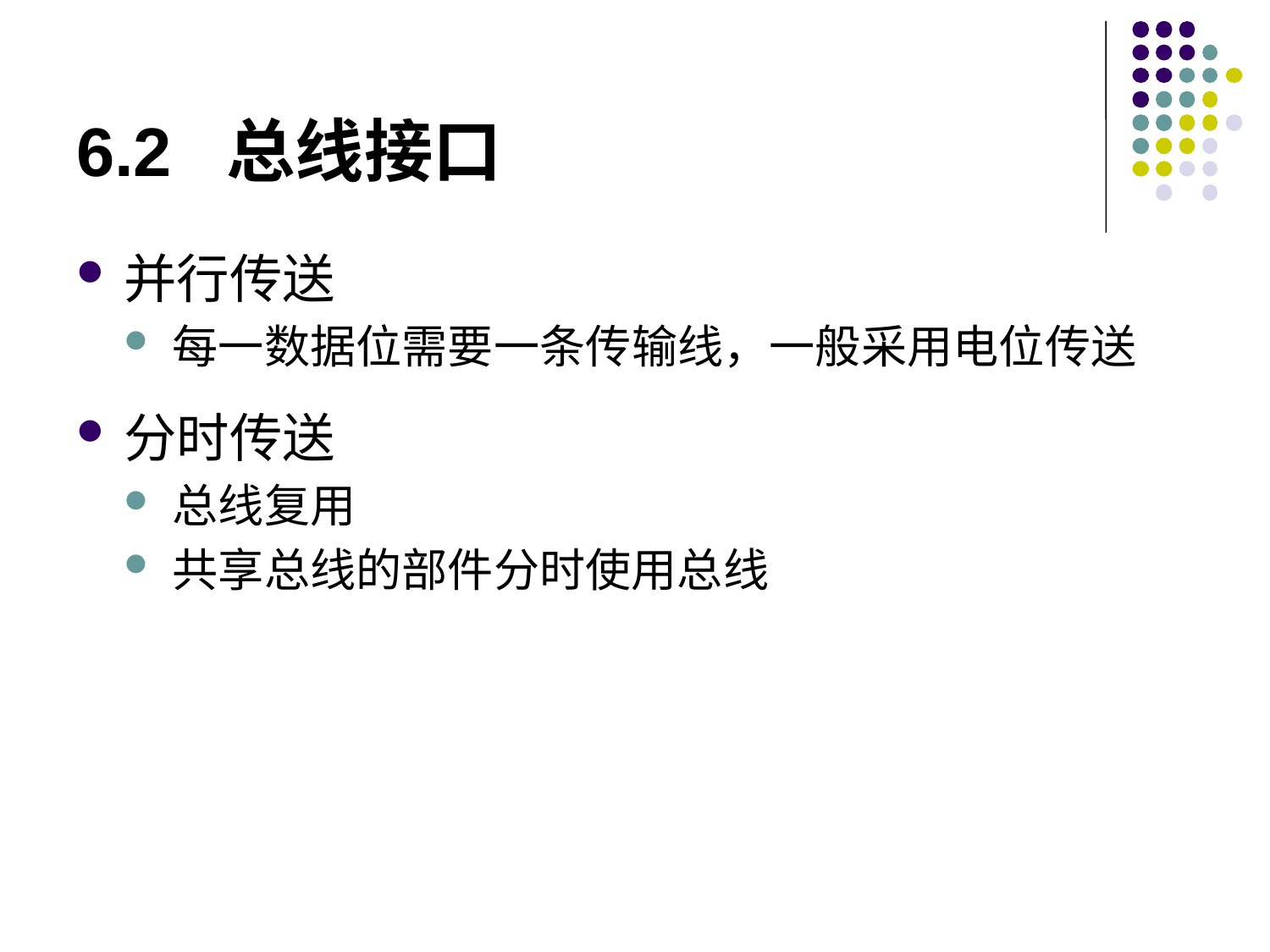

# 6.2  总线接口
并行传送
每一数据位需要一条传输线，一般采用电位传送
分时传送
总线复用
共享总线的部件分时使用总线

32